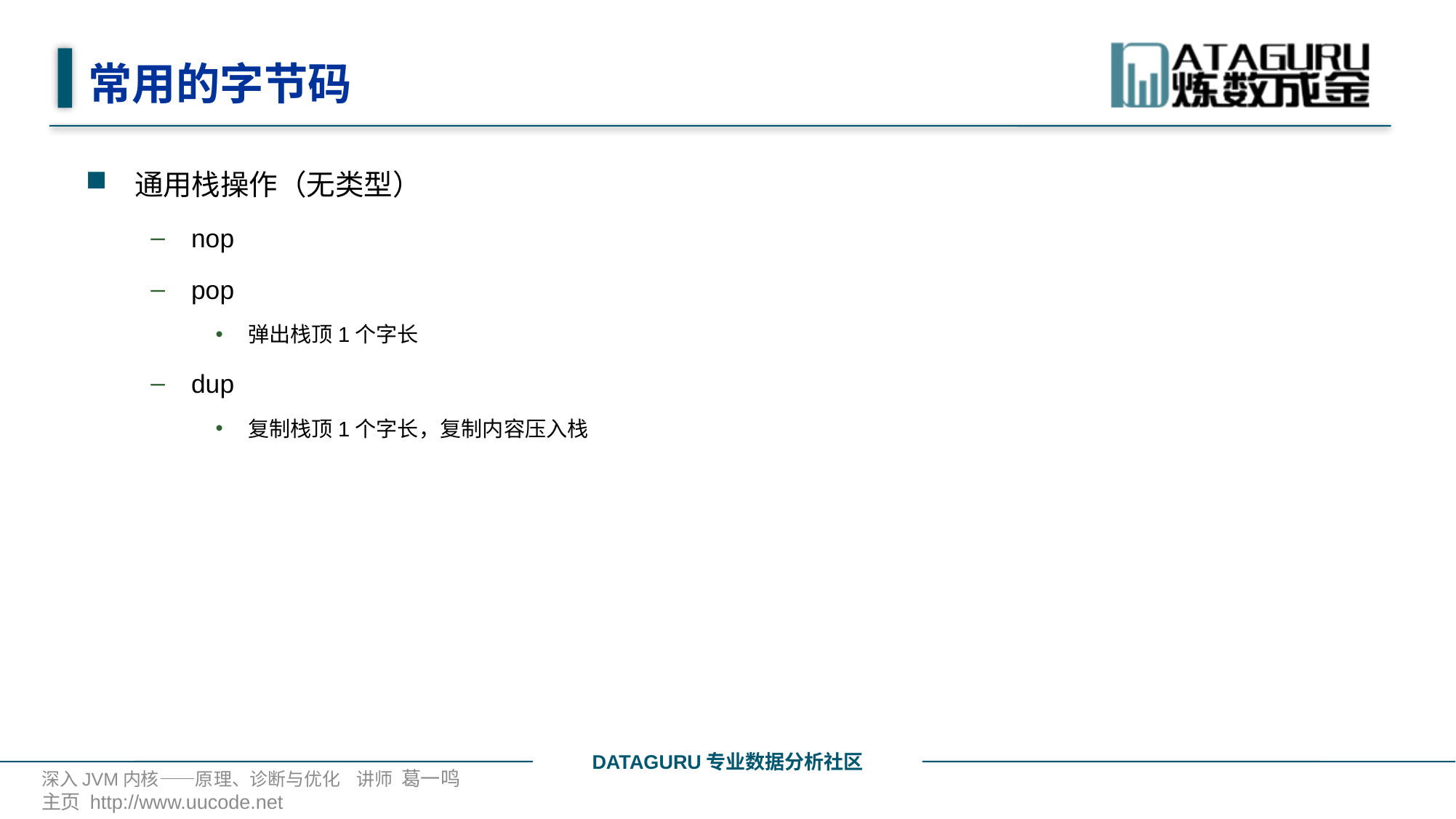

# 常用的字节码
通用栈操作（无类型）
nop
pop
弹出栈顶1个字长
dup
复制栈顶1个字长，复制内容压入栈